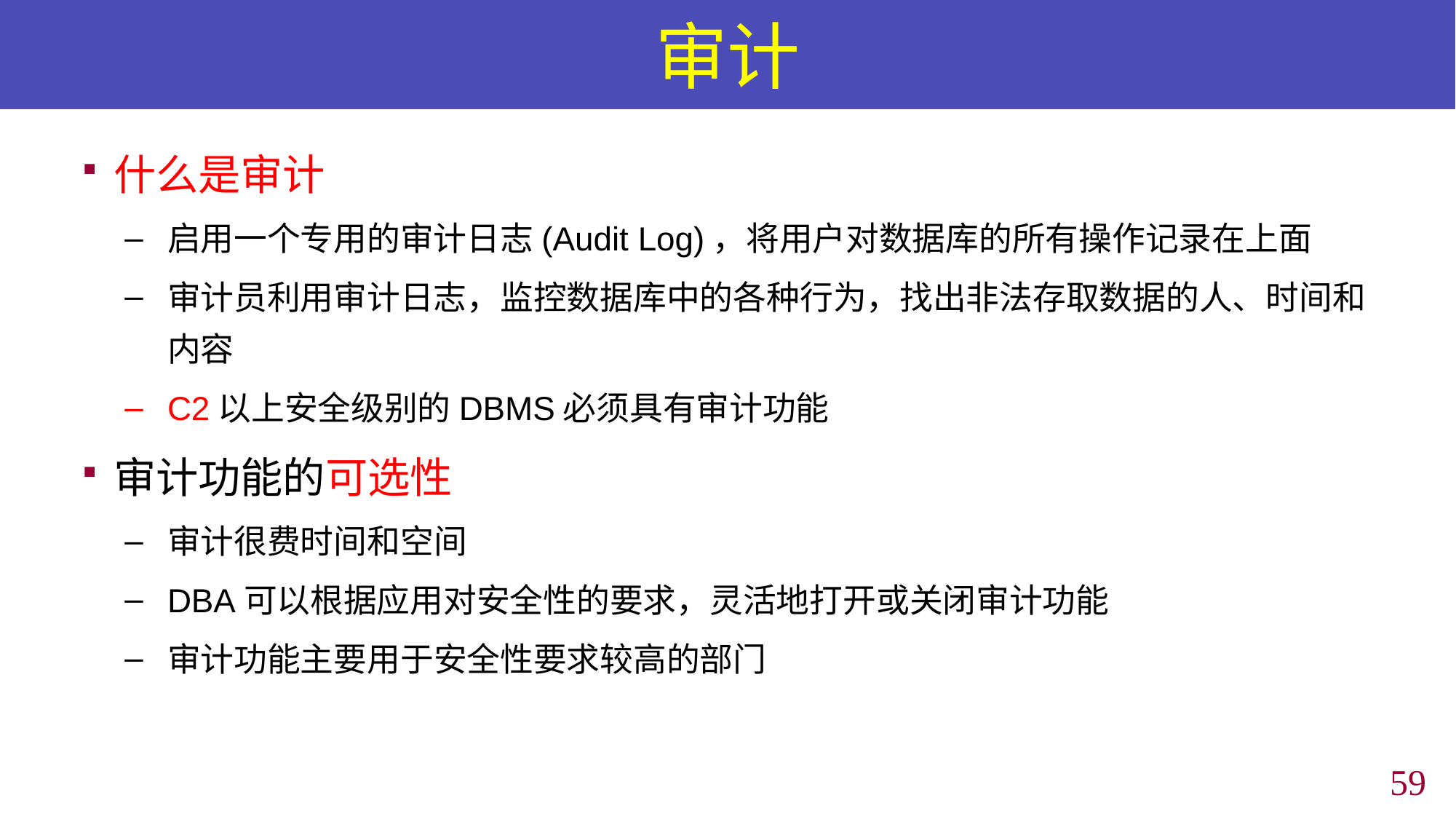

# 审计
什么是审计
启用一个专用的审计日志(Audit Log)，将用户对数据库的所有操作记录在上面
审计员利用审计日志，监控数据库中的各种行为，找出非法存取数据的人、时间和内容
C2以上安全级别的DBMS必须具有审计功能
审计功能的可选性
审计很费时间和空间
DBA可以根据应用对安全性的要求，灵活地打开或关闭审计功能
审计功能主要用于安全性要求较高的部门

59